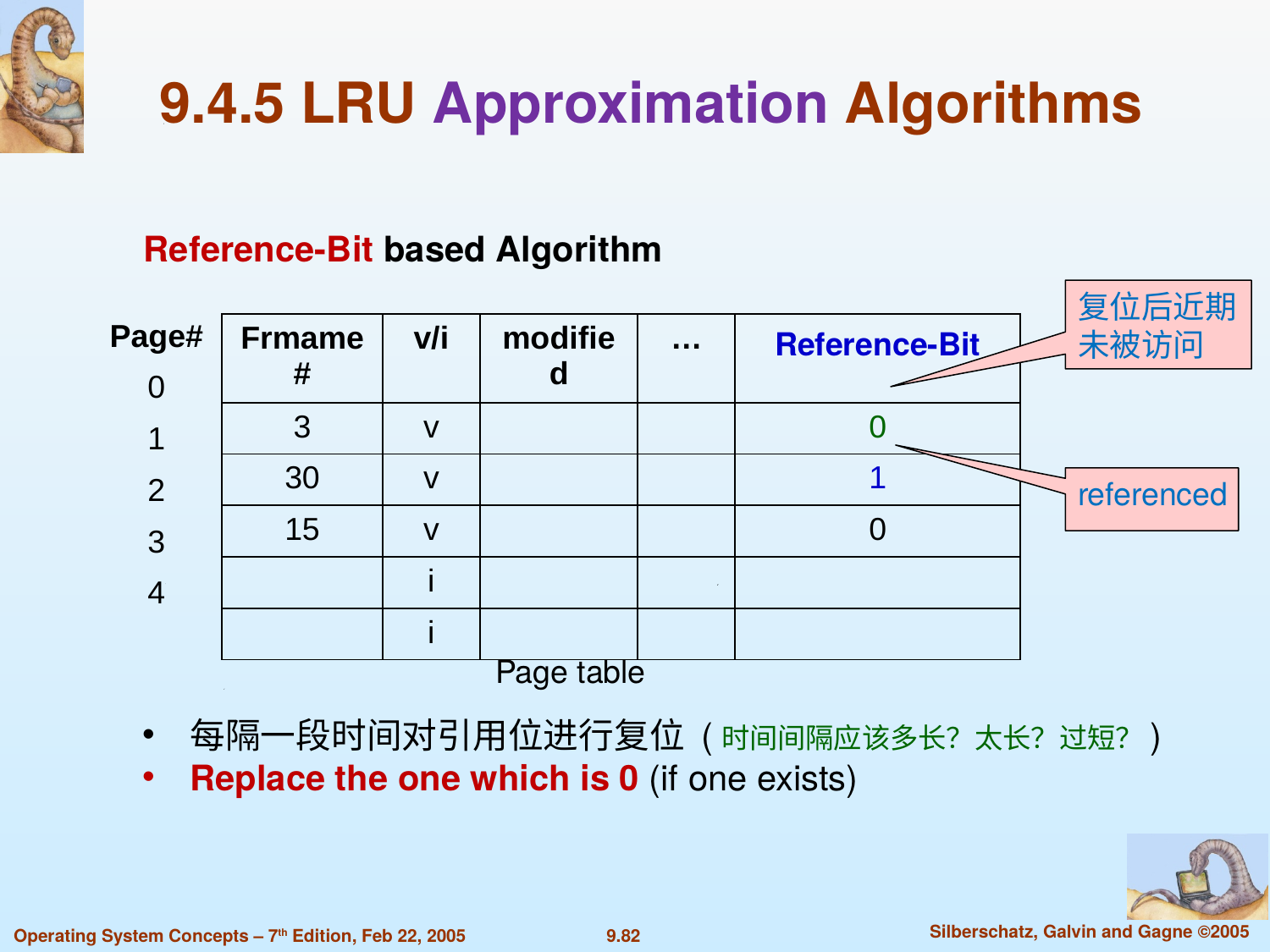

9.4.5 LRU Approximation Algorithms
Reference-Bit based Algorithm
复位后近期未被访问
| Page# |
| --- |
| 0 |
| 1 |
| 2 |
| 3 |
| 4 |
| Frmame# | v/i | modified | … | Reference-Bit |
| --- | --- | --- | --- | --- |
| 3 | v |  |  | 0 |
| 30 | v |  |  | 1 |
| 15 | v |  |  | 0 |
|  | i |  |  |  |
|  | i |  |  |  |
referenced
Page table
每隔一段时间对引用位进行复位 (时间间隔应该多长？太长？过短？)
Replace the one which is 0 (if one exists)